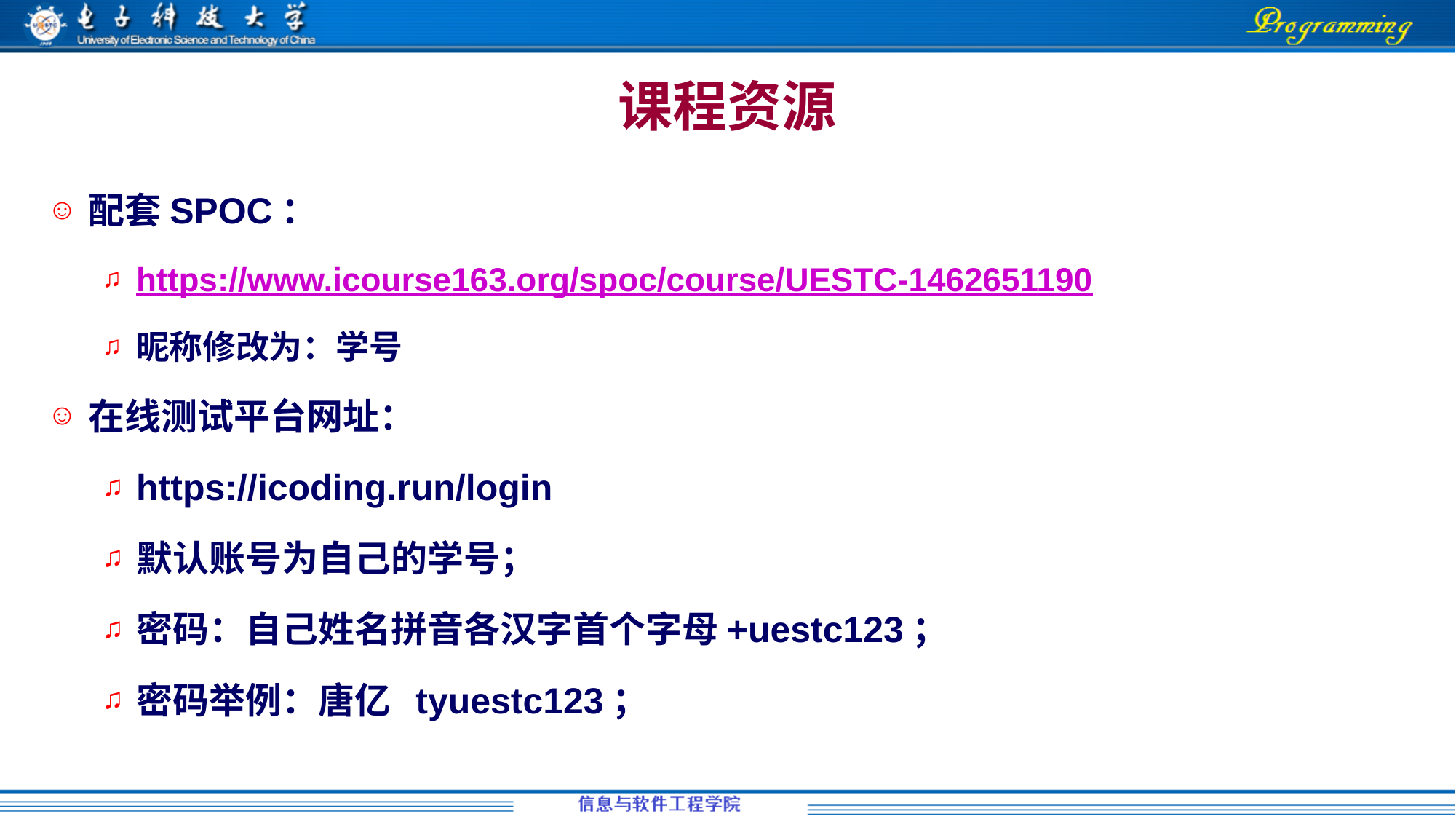

# 课程资源
配套SPOC：
https://www.icourse163.org/spoc/course/UESTC-1462651190
昵称修改为：学号
在线测试平台网址：
https://icoding.run/login
默认账号为自己的学号；
密码：自己姓名拼音各汉字首个字母+uestc123；
密码举例：唐亿  tyuestc123；